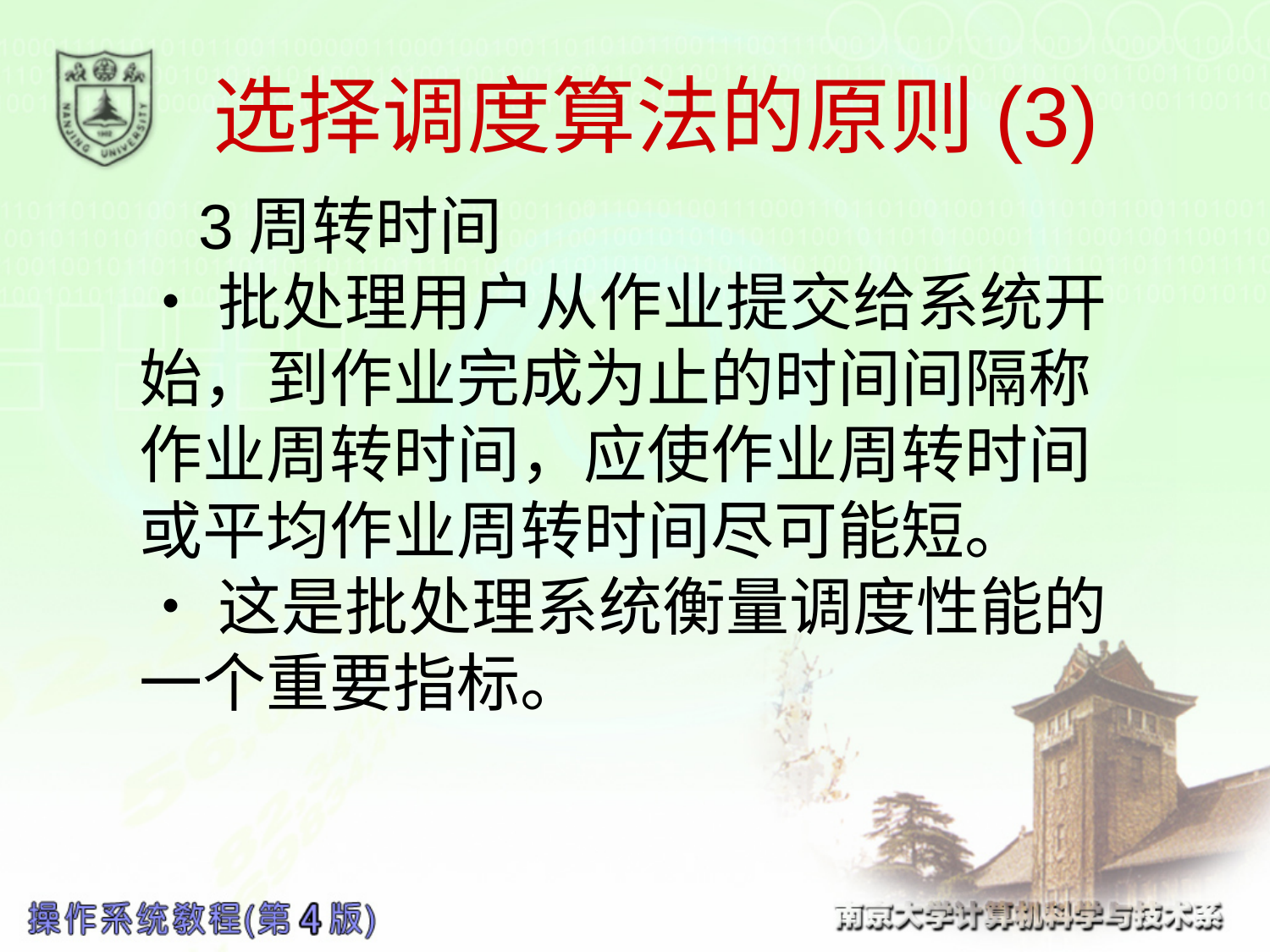

选择调度算法的原则(3)

         3周转时间
•批处理用户从作业提交给系统开始，到作业完成为止的时间间隔称作业周转时间，应使作业周转时间或平均作业周转时间尽可能短。
•这是批处理系统衡量调度性能的一个重要指标。